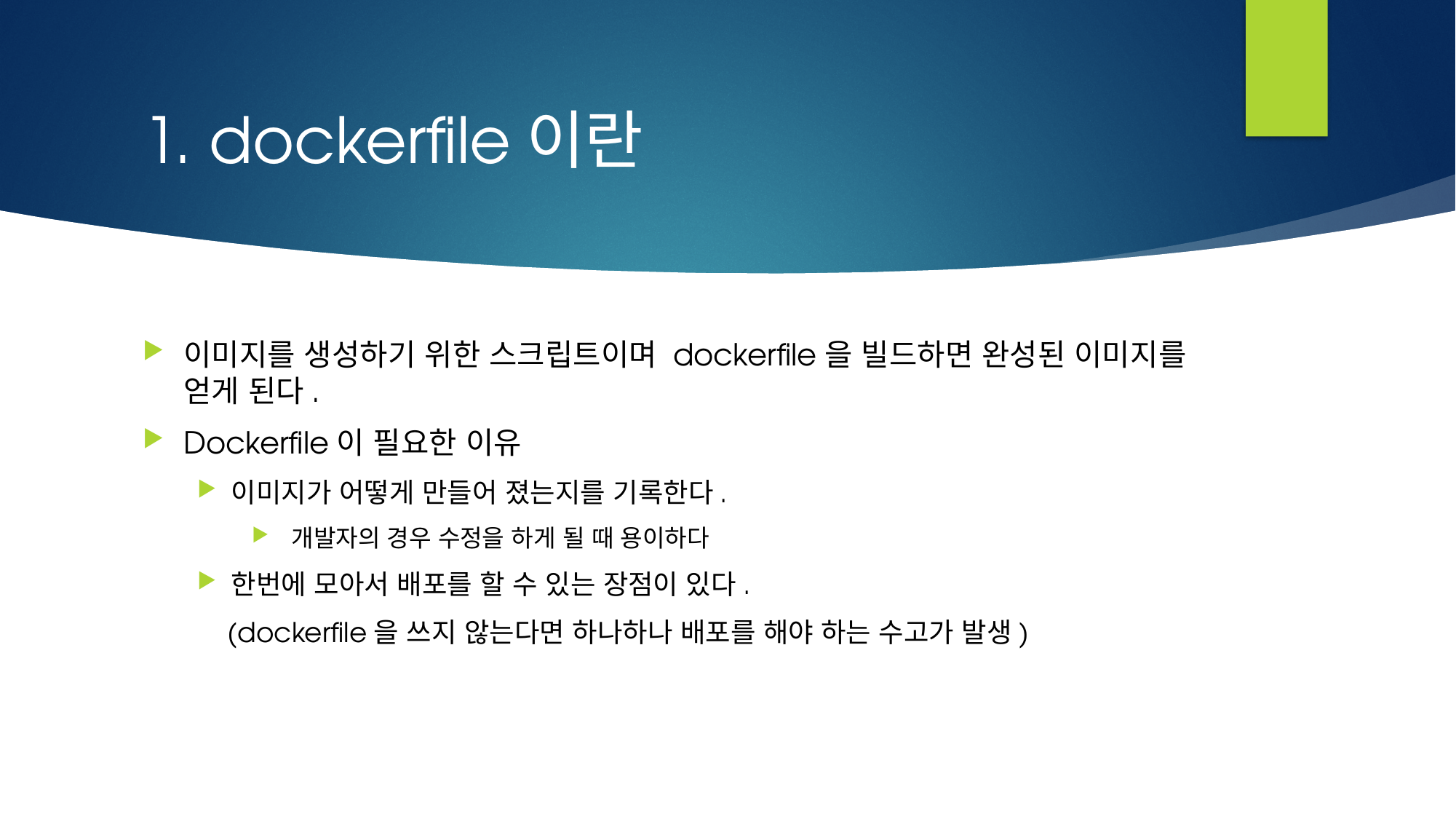

# 1. dockerfile이란

이미지를 생성하기 위한 스크립트이며 dockerfile을 빌드하면 완성된 이미지를 얻게 된다.
Dockerfile이 필요한 이유
이미지가 어떻게 만들어 졌는지를 기록한다.
 개발자의 경우 수정을 하게 될 때 용이하다
한번에 모아서 배포를 할 수 있는 장점이 있다.
    (dockerfile을 쓰지 않는다면 하나하나 배포를 해야 하는 수고가 발생)